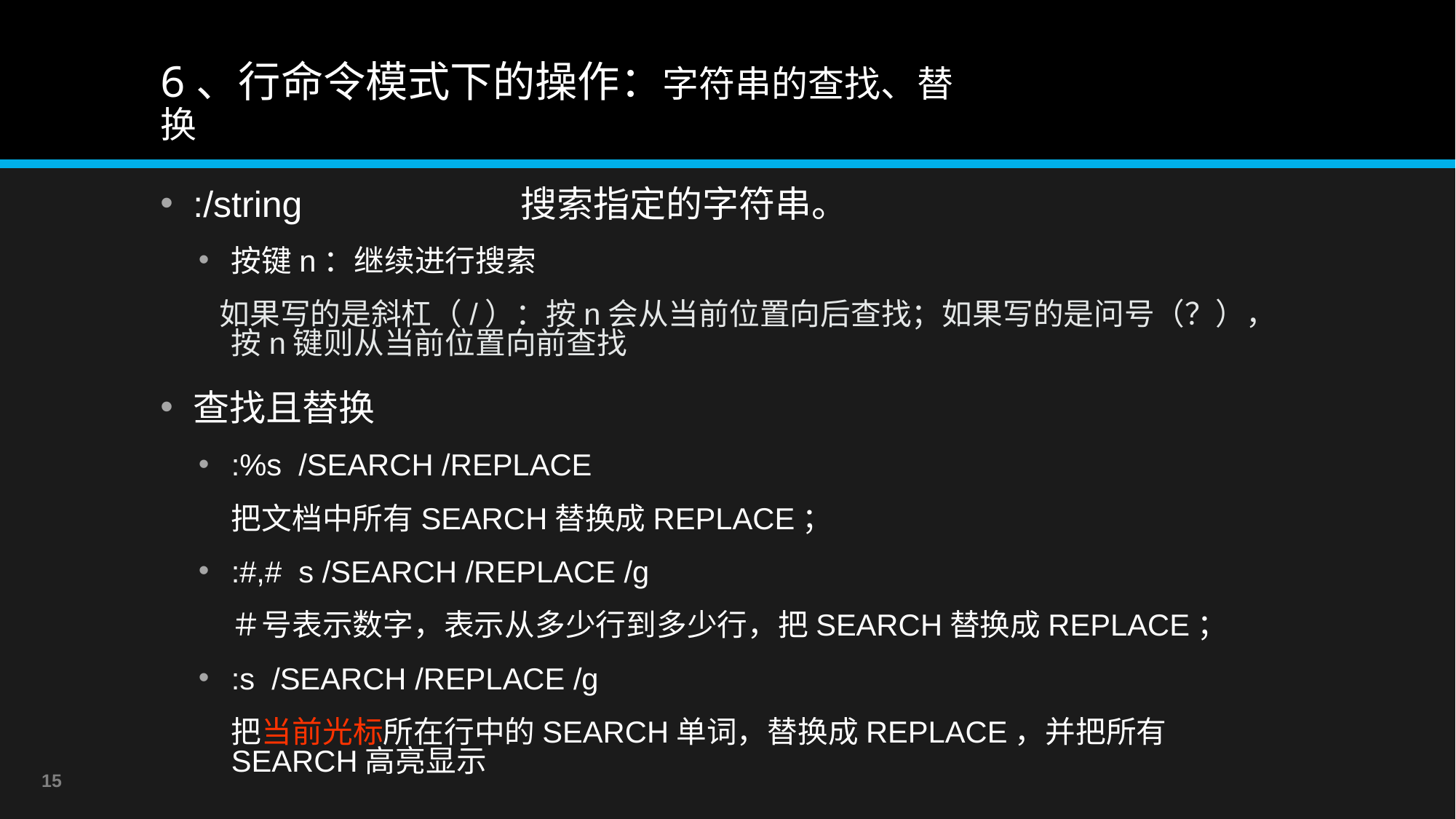

# 6、行命令模式下的操作：字符串的查找、替换
:/string		搜索指定的字符串。
按键n：继续进行搜索
  如果写的是斜杠（/）：按n会从当前位置向后查找；如果写的是问号（？），按n键则从当前位置向前查找
查找且替换
:%s  /SEARCH /REPLACE
	把文档中所有SEARCH替换成REPLACE；
:#,#  s /SEARCH /REPLACE /g
	＃号表示数字，表示从多少行到多少行，把SEARCH替换成REPLACE；
:s  /SEARCH /REPLACE /g
	把当前光标所在行中的SEARCH单词，替换成REPLACE，并把所有SEARCH高亮显示
15